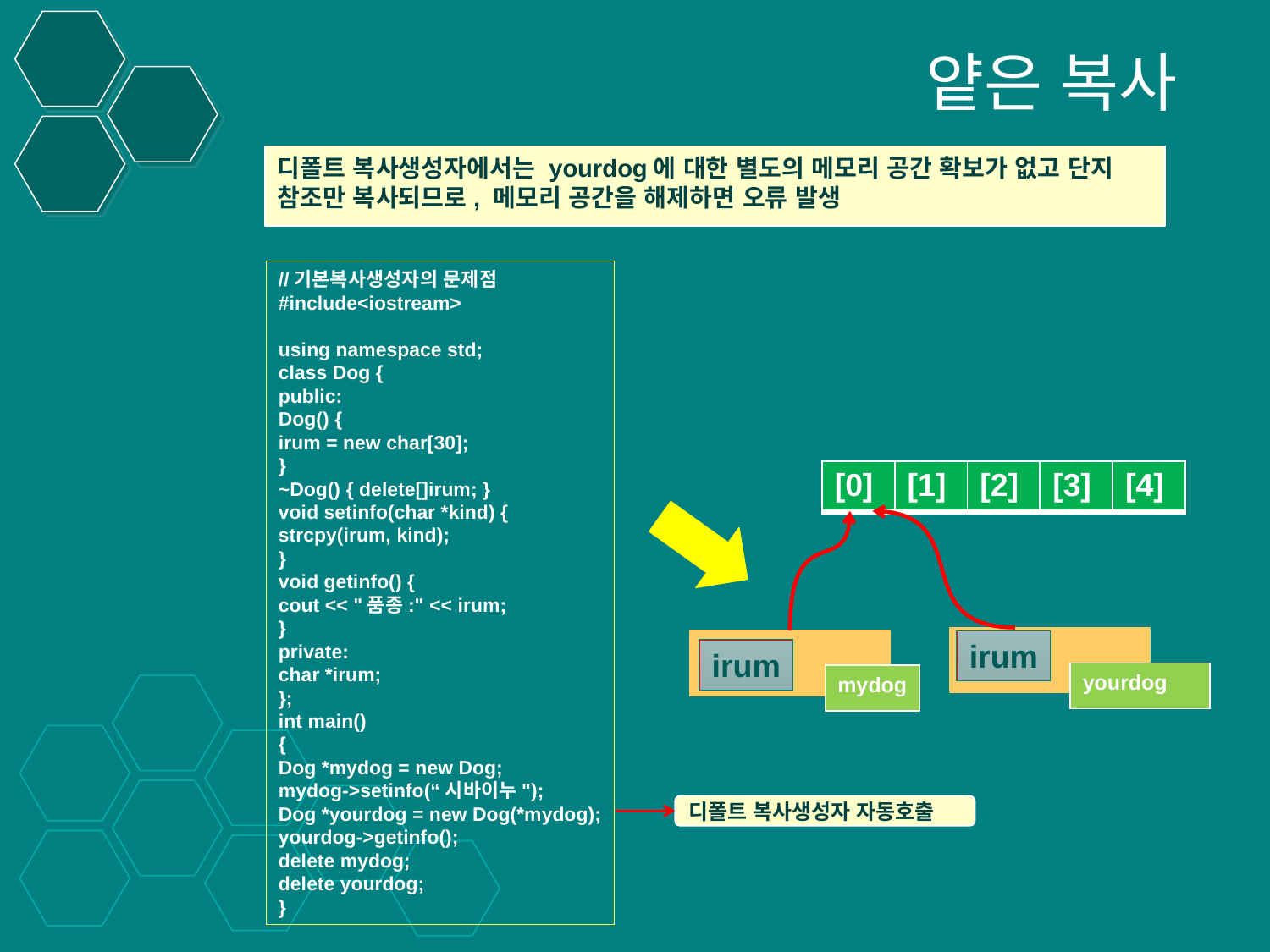

얕은 복사
디폴트 복사생성자에서는 yourdog에 대한 별도의 메모리 공간 확보가 없고 단지 참조만 복사되므로, 메모리 공간을 해제하면 오류 발생
//기본복사생성자의 문제점
#include<iostream>

using namespace std;
class Dog {
public:
Dog() {
irum = new char[30];
}
~Dog() { delete[]irum; }
void setinfo(char *kind) {
strcpy(irum, kind);
}
void getinfo() {
cout << "품종:" << irum;
}
private:
char *irum;
};
int main()
{
Dog *mydog = new Dog;
mydog->setinfo(“시바이누");
Dog *yourdog = new Dog(*mydog);
yourdog->getinfo();
delete mydog;
delete yourdog;
}
| [0] | [1] | [2] | [3] | [4] |
| --- | --- | --- | --- | --- |

irum
irum
yourdog
mydog
디폴트 복사생성자 자동호출